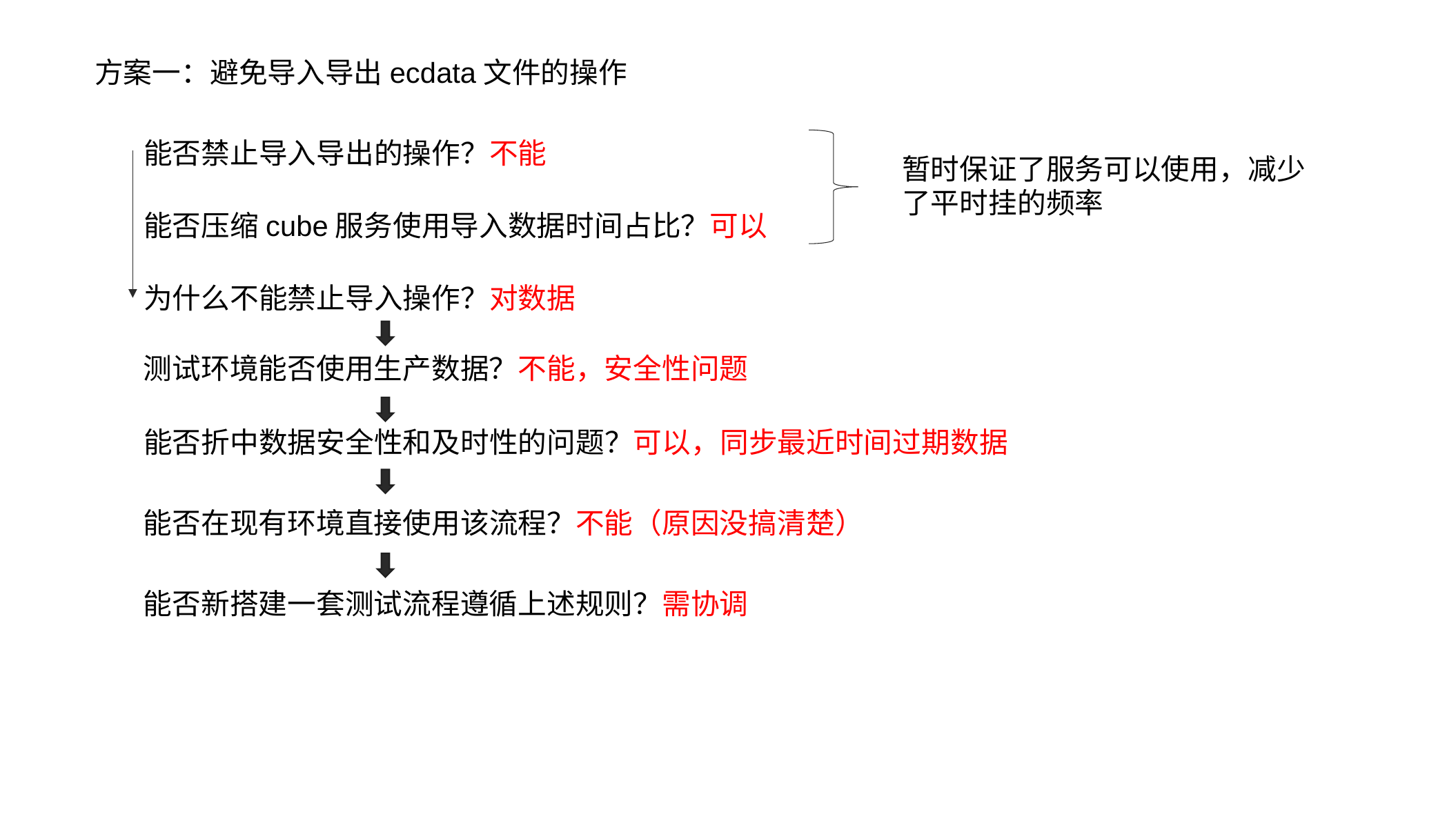

方案一：避免导入导出ecdata文件的操作
能否禁止导入导出的操作？不能

暂时保证了服务可以使用，减少了平时挂的频率
能否压缩cube服务使用导入数据时间占比？可以
为什么不能禁止导入操作？对数据

测试环境能否使用生产数据？不能，安全性问题

能否折中数据安全性和及时性的问题？可以，同步最近时间过期数据

能否在现有环境直接使用该流程？不能（原因没搞清楚）

能否新搭建一套测试流程遵循上述规则？需协调